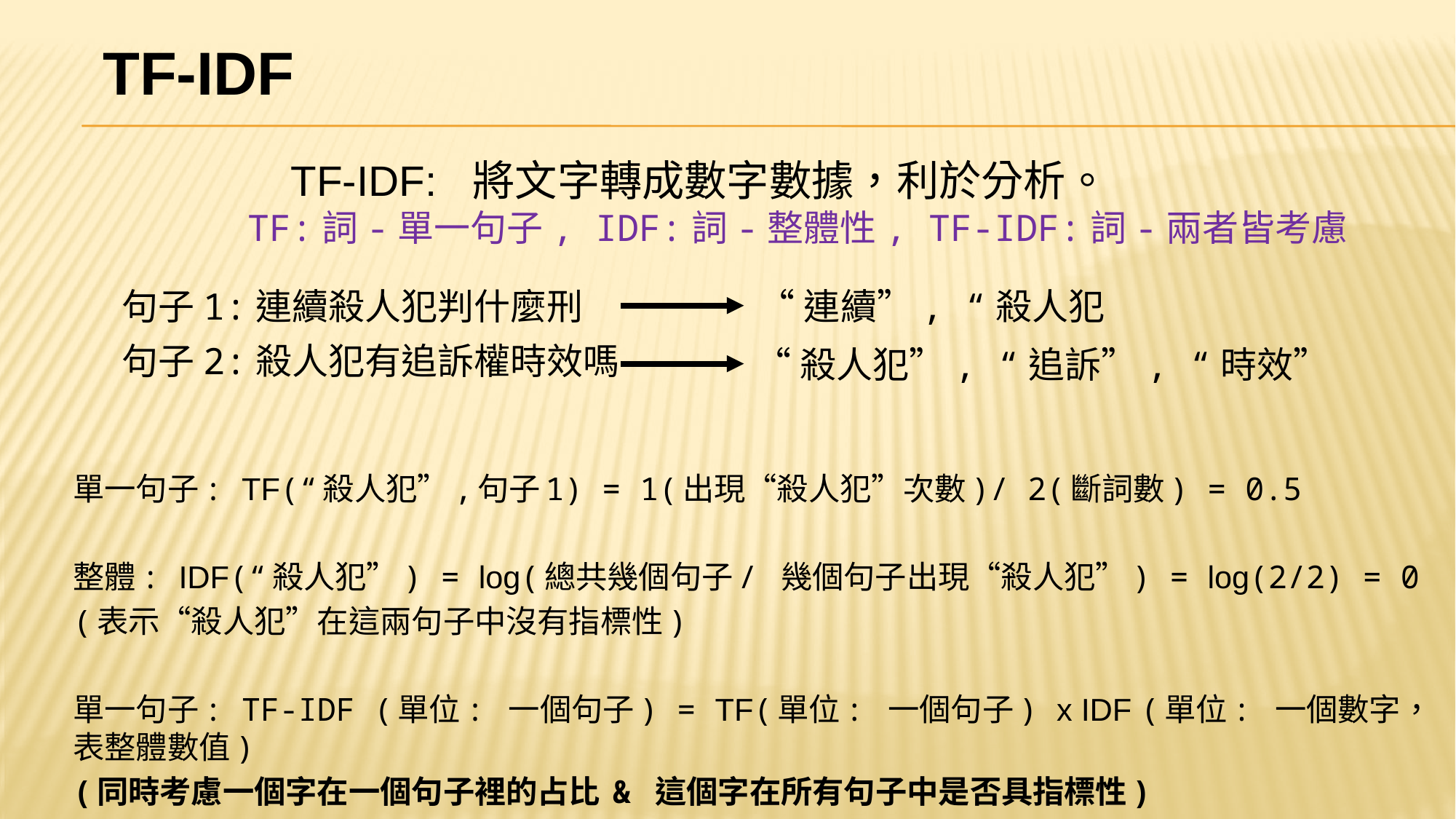

# tf-idf
TF-IDF: 將文字轉成數字數據，利於分析。
	    TF:詞-單一句子, IDF:詞-整體性, TF-IDF:詞-兩者皆考慮
句子1:連續殺人犯判什麼刑
“連續”, “殺人犯
句子2:殺人犯有追訴權時效嗎
“殺人犯”, “追訴”, “時效”
單一句子: TF(“殺人犯”,句子1) = 1(出現“殺人犯”次數)/ 2(斷詞數) = 0.5

整體: IDF(“殺人犯”) = log(總共幾個句子/ 幾個句子出現“殺人犯”) = log(2/2) = 0
(表示“殺人犯”在這兩句子中沒有指標性)

單一句子: TF-IDF (單位: 一個句子) = TF(單位: 一個句子) x IDF (單位: 一個數字，表整體數值)
(同時考慮一個字在一個句子裡的占比 & 這個字在所有句子中是否具指標性)